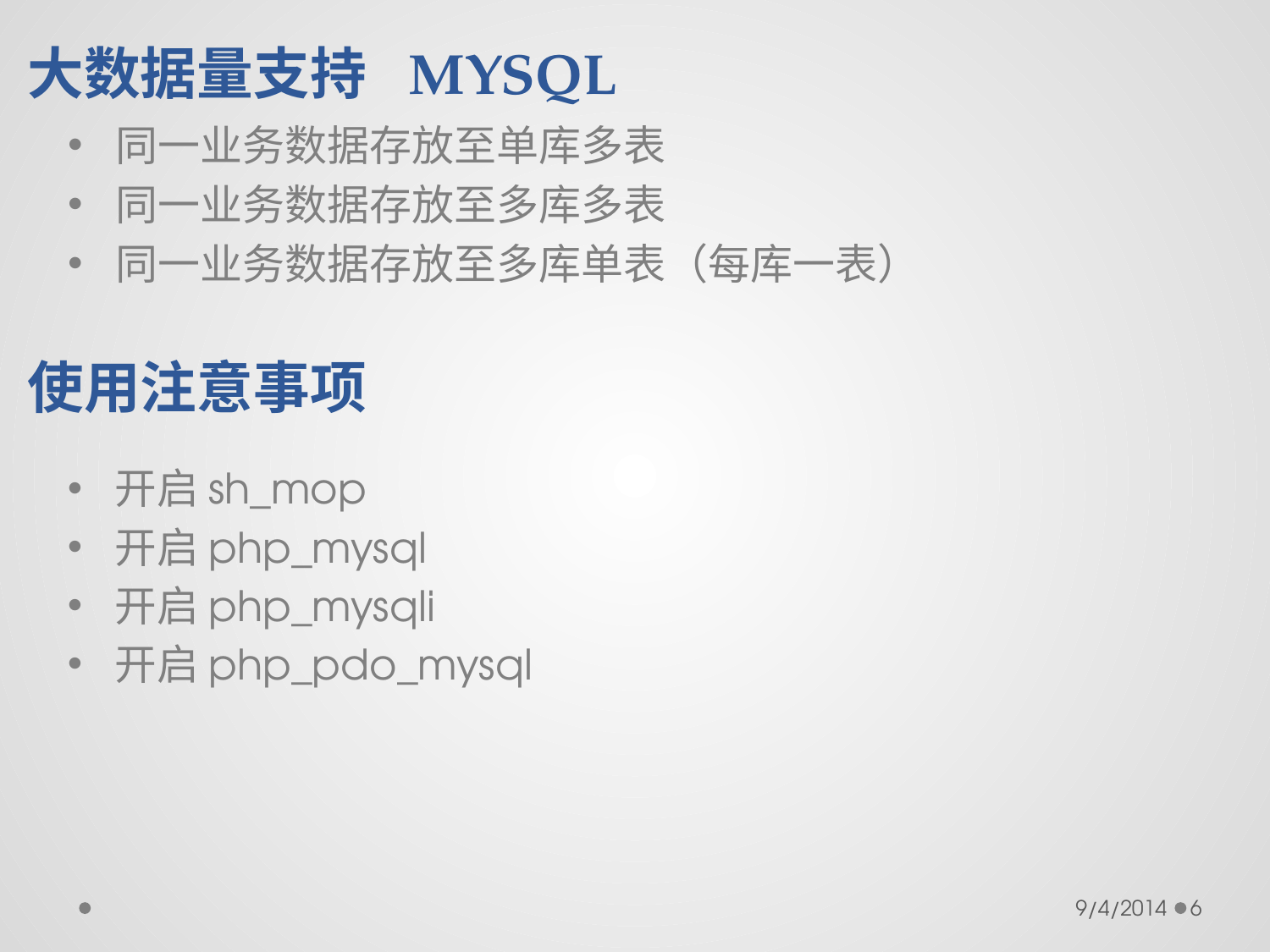

大数据量支持 	MYSQL
同一业务数据存放至单库多表
同一业务数据存放至多库多表
同一业务数据存放至多库单表（每库一表）
使用注意事项
开启sh_mop
开启php_mysql
开启php_mysqli
开启php_pdo_mysql
9/4/2014
6